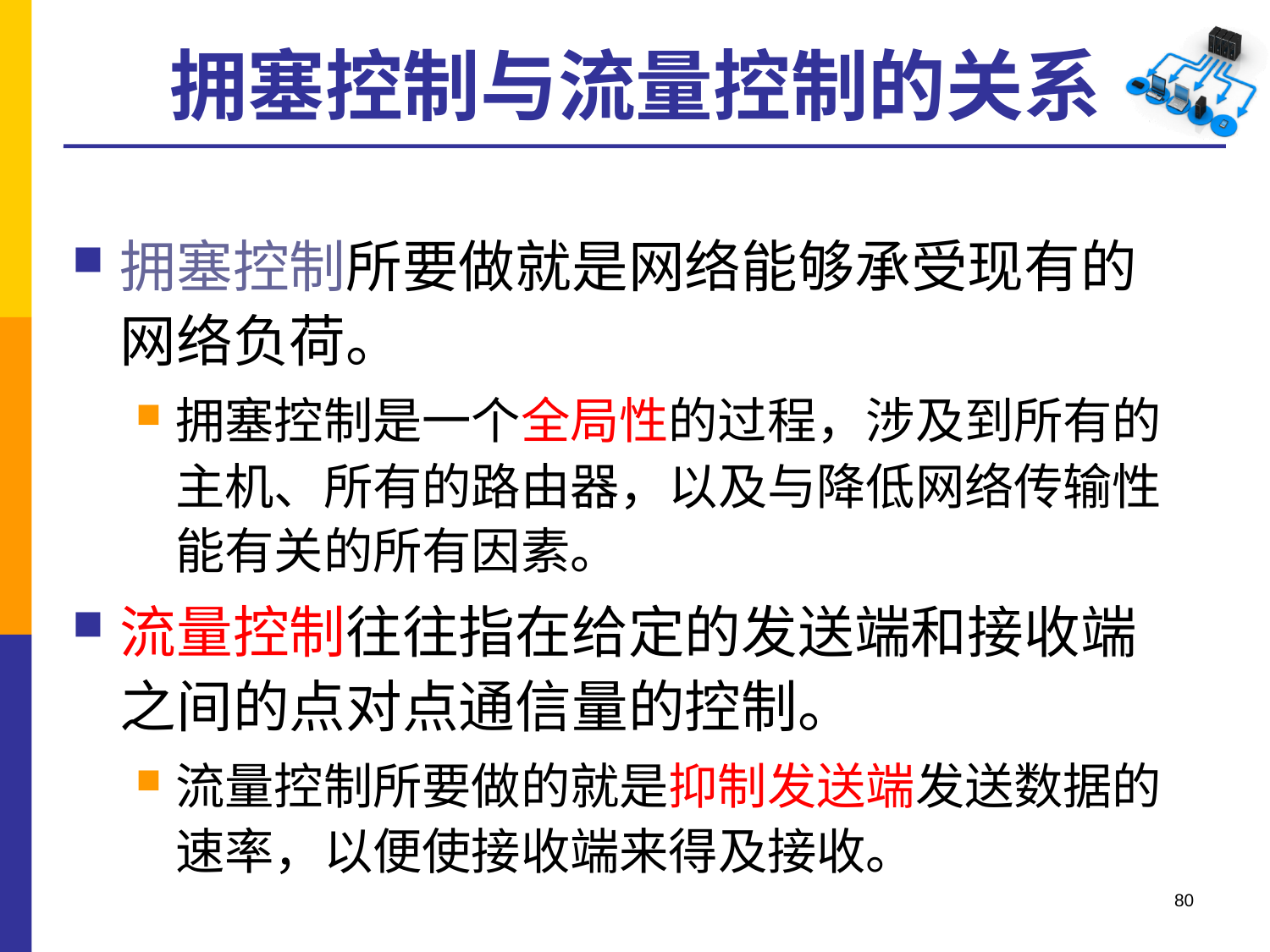

# 拥塞控制与流量控制的关系
拥塞控制所要做就是网络能够承受现有的网络负荷。
拥塞控制是一个全局性的过程，涉及到所有的主机、所有的路由器，以及与降低网络传输性能有关的所有因素。
流量控制往往指在给定的发送端和接收端之间的点对点通信量的控制。
流量控制所要做的就是抑制发送端发送数据的速率，以便使接收端来得及接收。
80